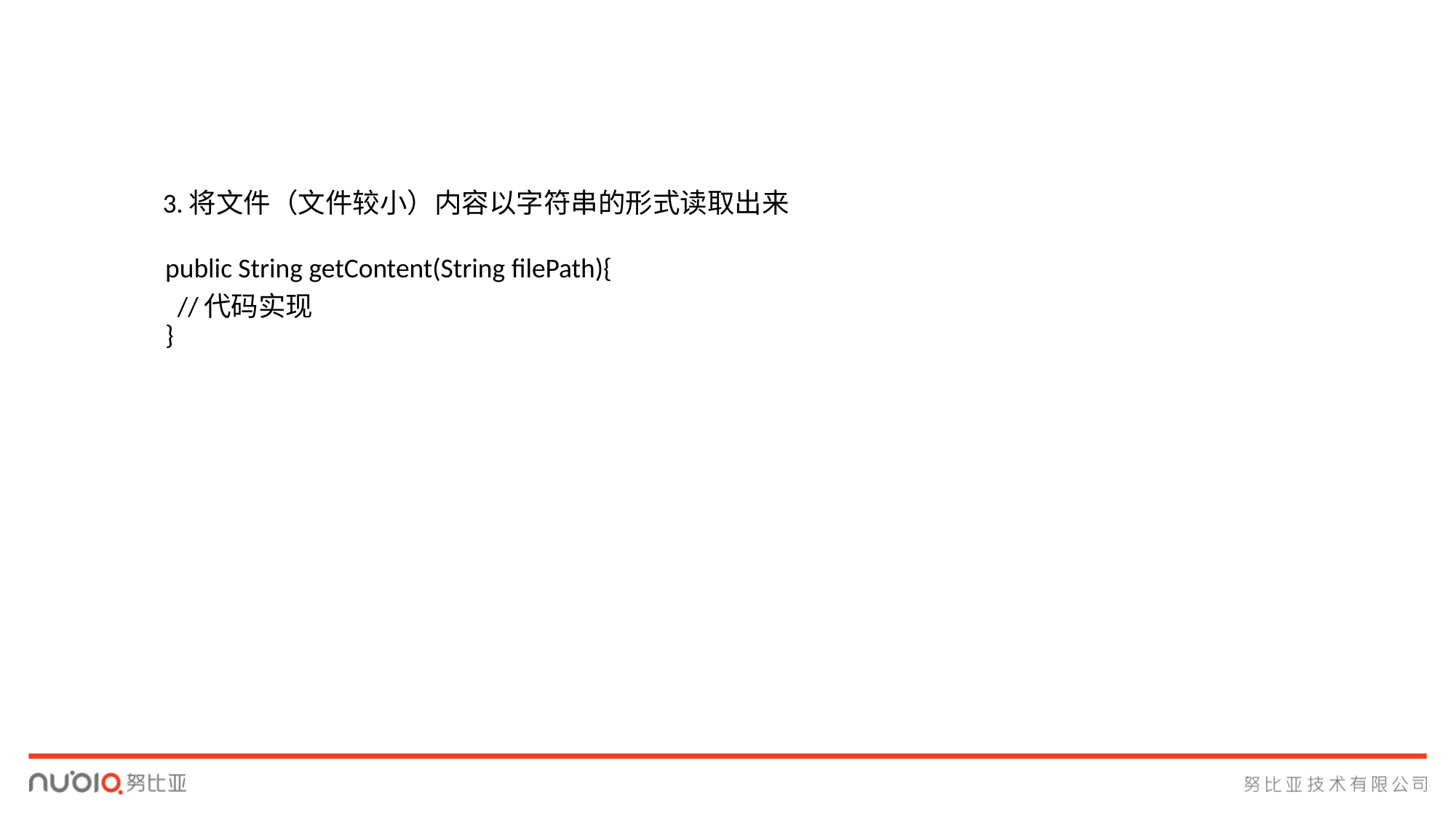

3.将文件（文件较小）内容以字符串的形式读取出来

public String getContent(String filePath){
  //代码实现
}